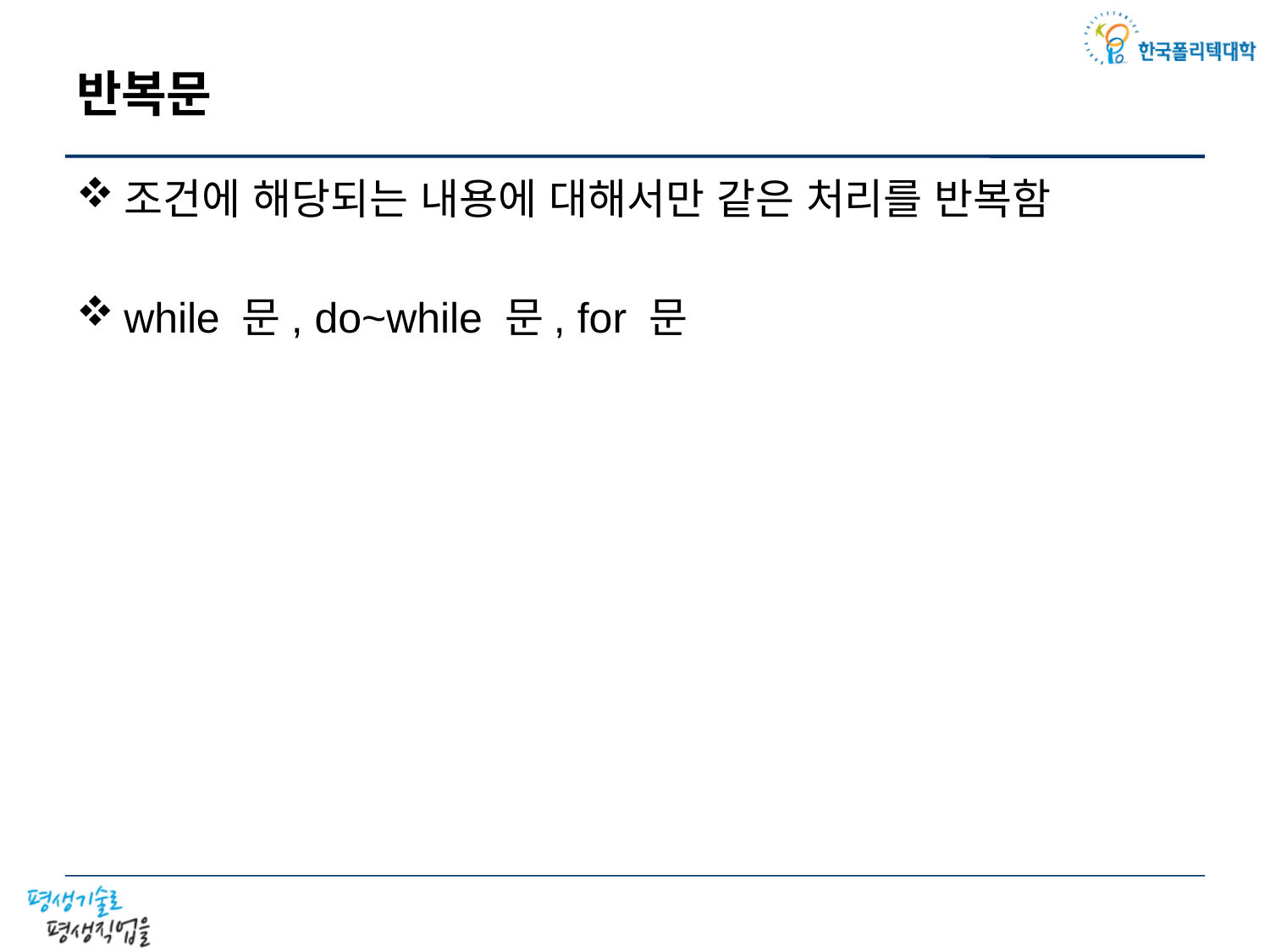

# 반복문
조건에 해당되는 내용에 대해서만 같은 처리를 반복함

while 문, do~while 문, for 문